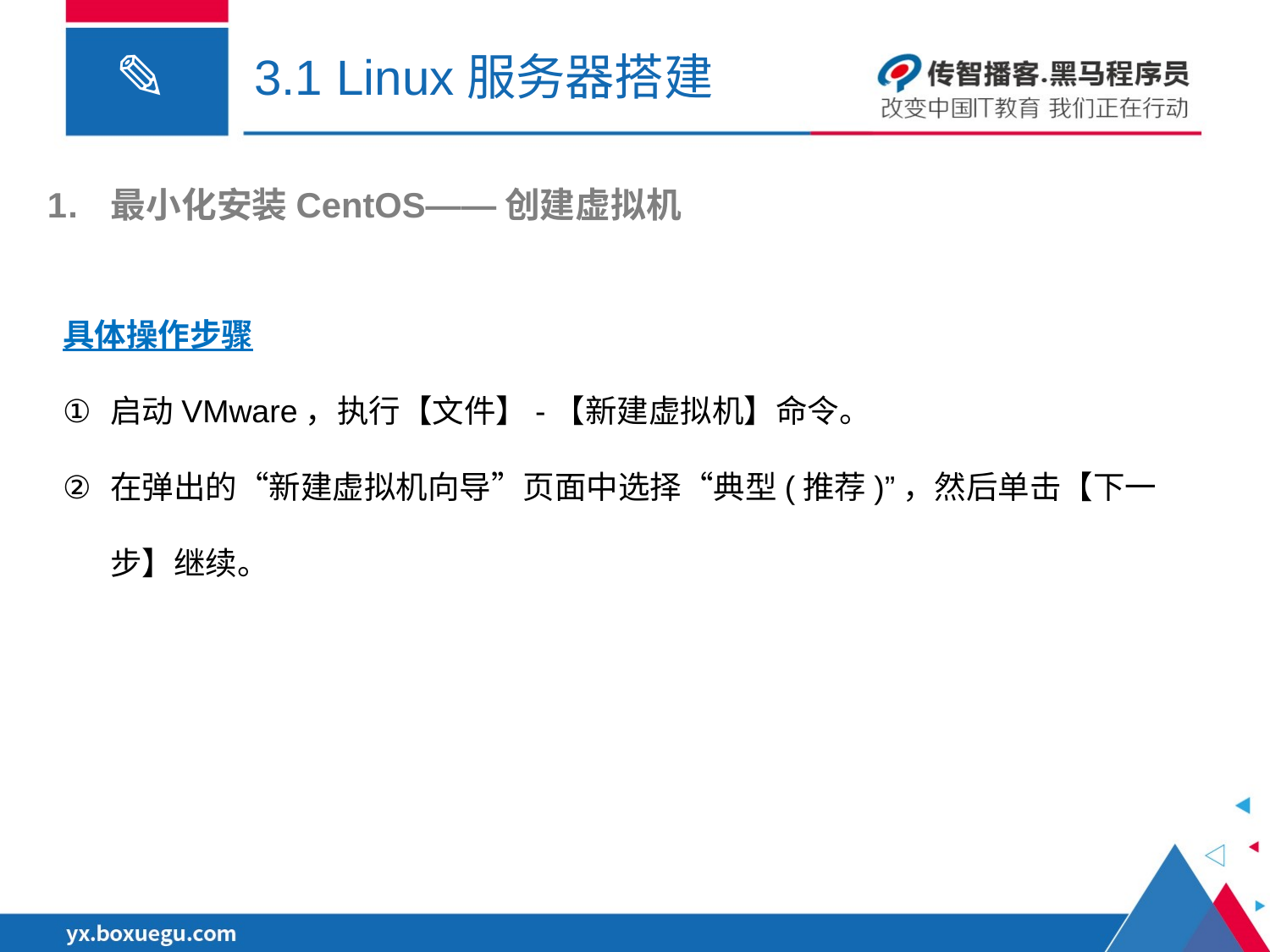

# 3.1 Linux服务器搭建
最小化安装CentOS——创建虚拟机
具体操作步骤
启动VMware，执行【文件】-【新建虚拟机】命令。
在弹出的“新建虚拟机向导”页面中选择“典型(推荐)”，然后单击【下一步】继续。